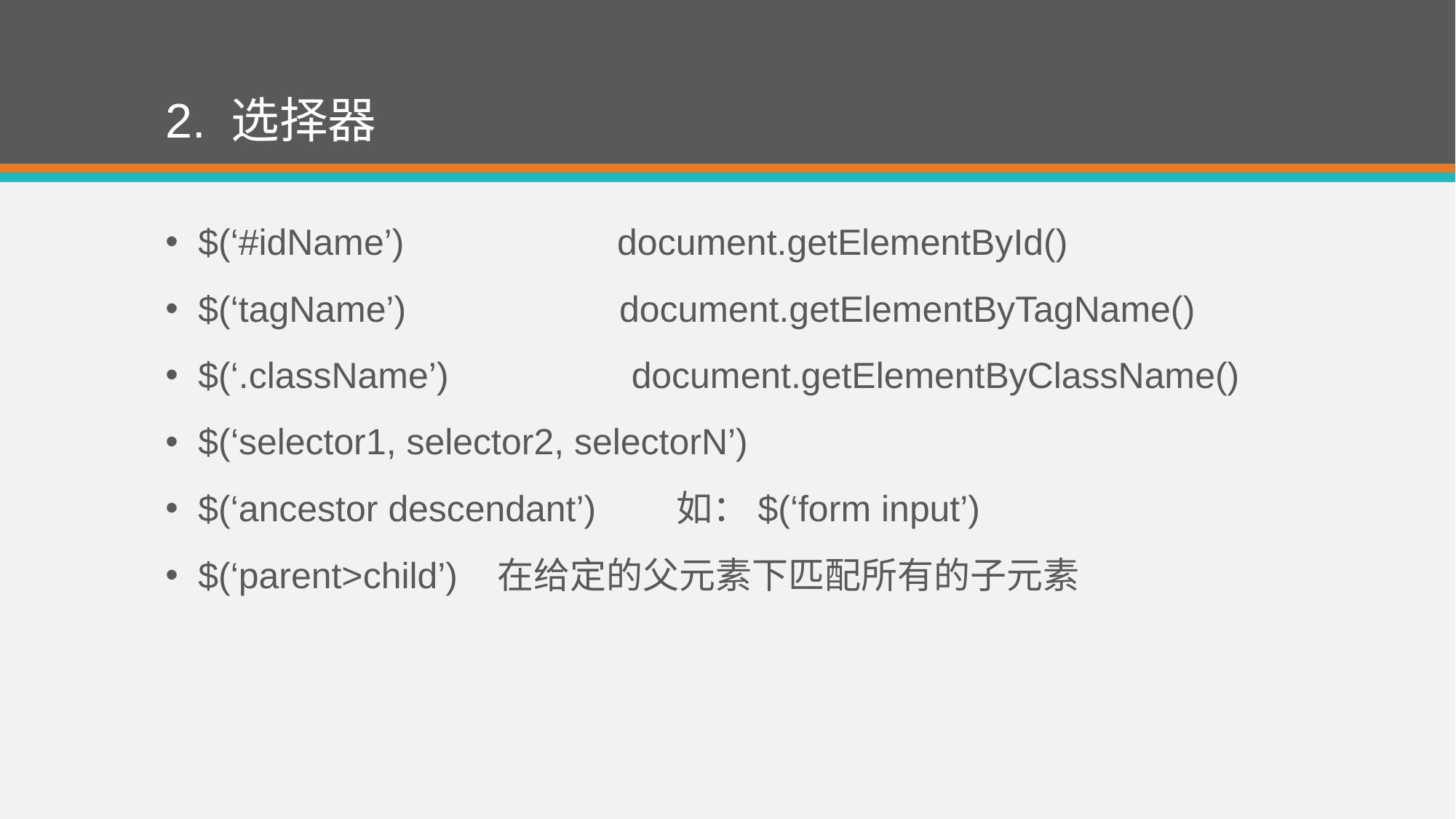

# 2. 选择器
$(‘#idName’)                     document.getElementById()
$(‘tagName’)                     document.getElementByTagName()
$(‘.className’)                  document.getElementByClassName()
$(‘selector1, selector2, selectorN’)
$(‘ancestor descendant’)       如：$(‘form input’)
$(‘parent>child’)   在给定的父元素下匹配所有的子元素